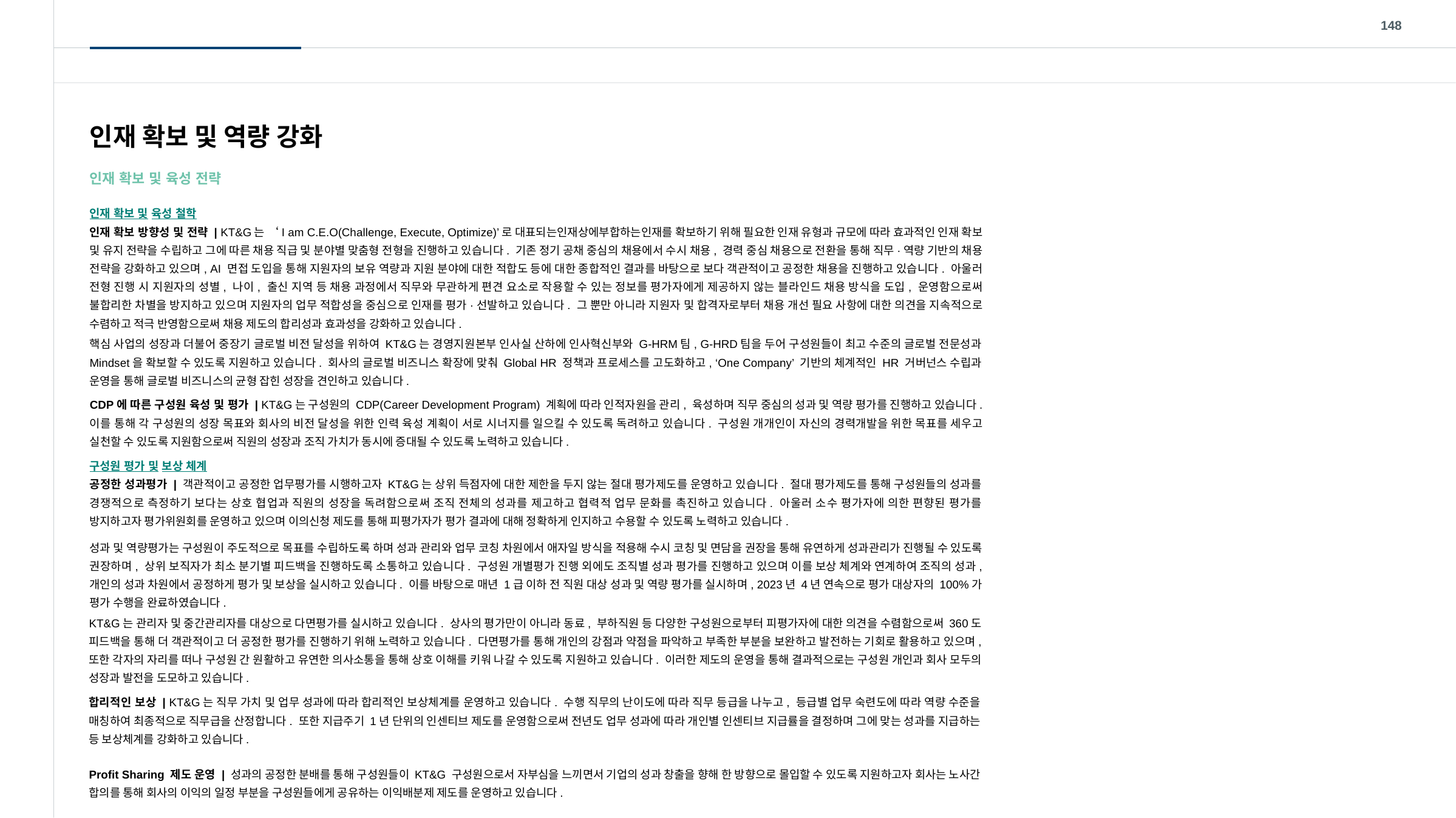

148
인재 확보 및 역량 강화
인재 확보 및 육성 전략
인재 확보 및 육성 철학
인재 확보 방향성 및 전략 | KT&G는 ‘I am C.E.O(Challenge, Execute, Optimize)’로 대표되는인재상에부합하는인재를 확보하기 위해 필요한 인재 유형과 규모에 따라 효과적인 인재 확보 및 유지 전략을 수립하고 그에 따른 채용 직급 및 분야별 맞춤형 전형을 진행하고 있습니다. 기존 정기 공채 중심의 채용에서 수시 채용, 경력 중심 채용으로 전환을 통해 직무·역량 기반의 채용 전략을 강화하고 있으며, AI 면접 도입을 통해 지원자의 보유 역량과 지원 분야에 대한 적합도 등에 대한 종합적인 결과를 바탕으로 보다 객관적이고 공정한 채용을 진행하고 있습니다. 아울러 전형 진행 시 지원자의 성별, 나이, 출신 지역 등 채용 과정에서 직무와 무관하게 편견 요소로 작용할 수 있는 정보를 평가자에게 제공하지 않는 블라인드 채용 방식을 도입, 운영함으로써 불합리한 차별을 방지하고 있으며 지원자의 업무 적합성을 중심으로 인재를 평가·선발하고 있습니다. 그 뿐만 아니라 지원자 및 합격자로부터 채용 개선 필요 사항에 대한 의견을 지속적으로 수렴하고 적극 반영함으로써 채용 제도의 합리성과 효과성을 강화하고 있습니다.
핵심 사업의 성장과 더불어 중장기 글로벌 비전 달성을 위하여 KT&G는 경영지원본부 인사실 산하에 인사혁신부와 G-HRM팀, G-HRD팀을 두어 구성원들이 최고 수준의 글로벌 전문성과 Mindset을 확보할 수 있도록 지원하고 있습니다. 회사의 글로벌 비즈니스 확장에 맞춰 Global HR 정책과 프로세스를 고도화하고, ‘One Company’ 기반의 체계적인 HR 거버넌스 수립과 운영을 통해 글로벌 비즈니스의 균형 잡힌 성장을 견인하고 있습니다.
CDP에 따른 구성원 육성 및 평가 | KT&G는 구성원의 CDP(Career Development Program) 계획에 따라 인적자원을 관리, 육성하며 직무 중심의 성과 및 역량 평가를 진행하고 있습니다. 이를 통해 각 구성원의 성장 목표와 회사의 비전 달성을 위한 인력 육성 계획이 서로 시너지를 일으킬 수 있도록 독려하고 있습니다. 구성원 개개인이 자신의 경력개발을 위한 목표를 세우고 실천할 수 있도록 지원함으로써 직원의 성장과 조직 가치가 동시에 증대될 수 있도록 노력하고 있습니다.
구성원 평가 및 보상 체계
공정한 성과평가 | 객관적이고 공정한 업무평가를 시행하고자 KT&G는 상위 득점자에 대한 제한을 두지 않는 절대 평가제도를 운영하고 있습니다. 절대 평가제도를 통해 구성원들의 성과를 경쟁적으로 측정하기 보다는 상호 협업과 직원의 성장을 독려함으로써 조직 전체의 성과를 제고하고 협력적 업무 문화를 촉진하고 있습니다. 아울러 소수 평가자에 의한 편향된 평가를 방지하고자 평가위원회를 운영하고 있으며 이의신청 제도를 통해 피평가자가 평가 결과에 대해 정확하게 인지하고 수용할 수 있도록 노력하고 있습니다.
성과 및 역량평가는 구성원이 주도적으로 목표를 수립하도록 하며 성과 관리와 업무 코칭 차원에서 애자일 방식을 적용해 수시 코칭 및 면담을 권장을 통해 유연하게 성과관리가 진행될 수 있도록 권장하며, 상위 보직자가 최소 분기별 피드백을 진행하도록 소통하고 있습니다. 구성원 개별평가 진행 외에도 조직별 성과 평가를 진행하고 있으며 이를 보상 체계와 연계하여 조직의 성과, 개인의 성과 차원에서 공정하게 평가 및 보상을 실시하고 있습니다. 이를 바탕으로 매년 1급 이하 전 직원 대상 성과 및 역량 평가를 실시하며, 2023년 4년 연속으로 평가 대상자의 100%가 평가 수행을 완료하였습니다.
KT&G는 관리자 및 중간관리자를 대상으로 다면평가를 실시하고 있습니다. 상사의 평가만이 아니라 동료, 부하직원 등 다양한 구성원으로부터 피평가자에 대한 의견을 수렴함으로써 360도 피드백을 통해 더 객관적이고 더 공정한 평가를 진행하기 위해 노력하고 있습니다. 다면평가를 통해 개인의 강점과 약점을 파악하고 부족한 부분을 보완하고 발전하는 기회로 활용하고 있으며, 또한 각자의 자리를 떠나 구성원 간 원활하고 유연한 의사소통을 통해 상호 이해를 키워 나갈 수 있도록 지원하고 있습니다. 이러한 제도의 운영을 통해 결과적으로는 구성원 개인과 회사 모두의 성장과 발전을 도모하고 있습니다.
합리적인 보상 | KT&G는 직무 가치 및 업무 성과에 따라 합리적인 보상체계를 운영하고 있습니다. 수행 직무의 난이도에 따라 직무 등급을 나누고, 등급별 업무 숙련도에 따라 역량 수준을 매칭하여 최종적으로 직무급을 산정합니다. 또한 지급주기 1년 단위의 인센티브 제도를 운영함으로써 전년도 업무 성과에 따라 개인별 인센티브 지급률을 결정하며 그에 맞는 성과를 지급하는 등 보상체계를 강화하고 있습니다.

Profit Sharing 제도 운영 | 성과의 공정한 분배를 통해 구성원들이 KT&G 구성원으로서 자부심을 느끼면서 기업의 성과 창출을 향해 한 방향으로 몰입할 수 있도록 지원하고자 회사는 노사간 합의를 통해 회사의 이익의 일정 부분을 구성원들에게 공유하는 이익배분제 제도를 운영하고 있습니다.